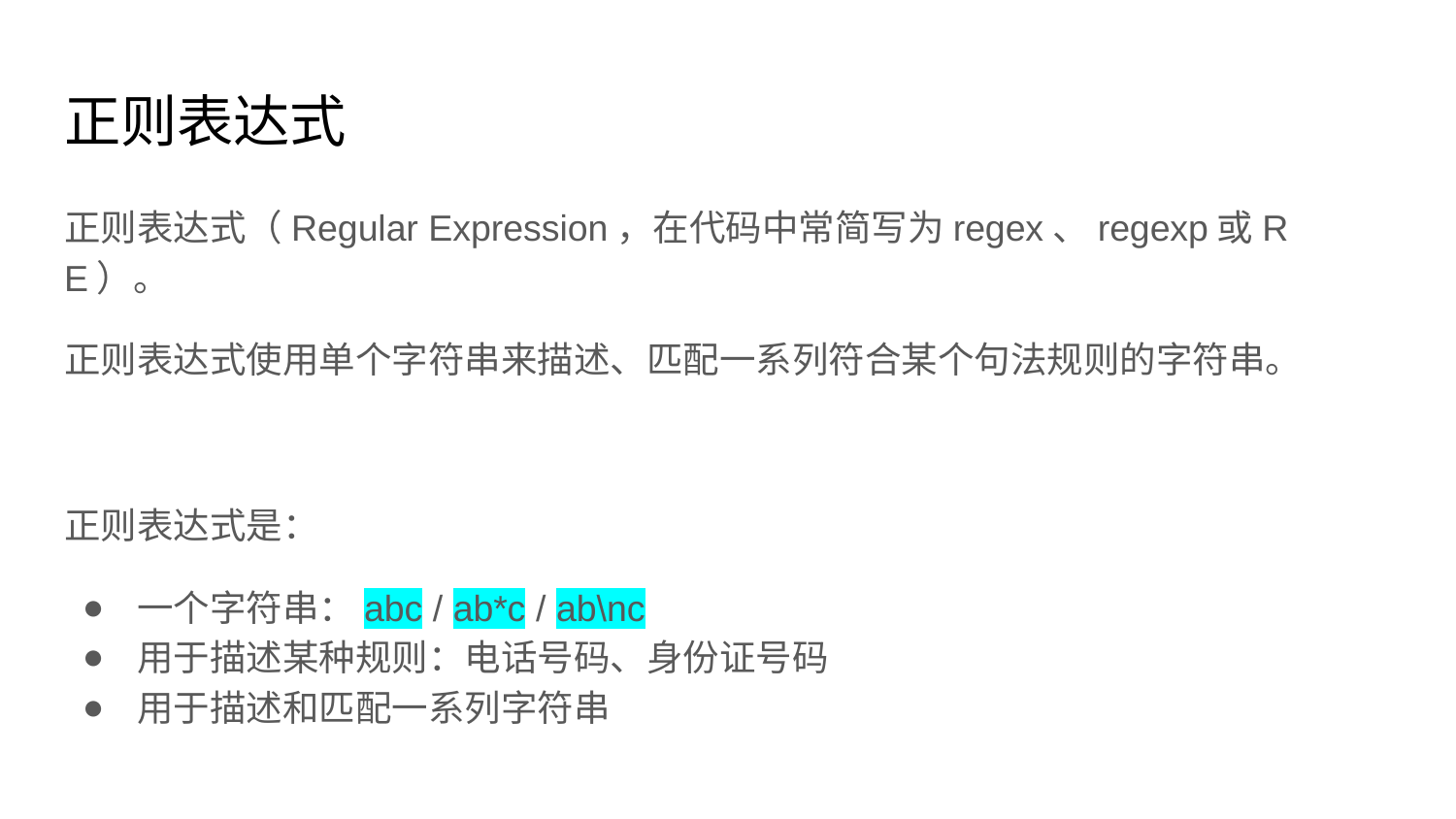

# 正则表达式
正则表达式（Regular Expression，在代码中常简写为regex、regexp或RE）。
正则表达式使用单个字符串来描述、匹配一系列符合某个句法规则的字符串。

正则表达式是：
一个字符串：abc / ab*c / ab\nc
用于描述某种规则：电话号码、身份证号码
用于描述和匹配一系列字符串